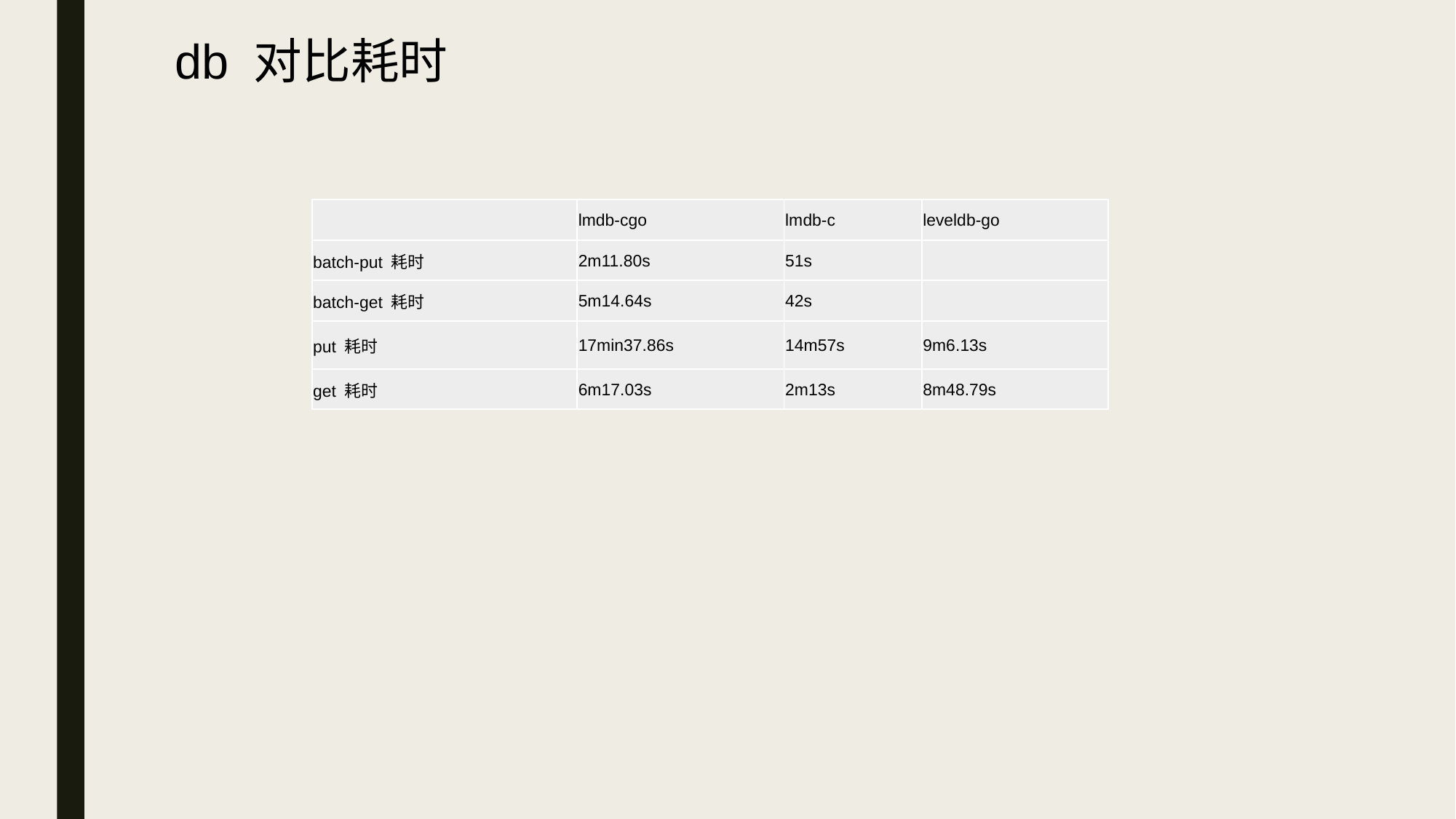

db 对比耗时
|  | lmdb-cgo | lmdb-c | leveldb-go |
| --- | --- | --- | --- |
| batch-put 耗时 | 2m11.80s | 51s |  |
| batch-get 耗时 | 5m14.64s | 42s |  |
| put 耗时 | 17min37.86s | 14m57s | 9m6.13s |
| get 耗时 | 6m17.03s | 2m13s | 8m48.79s |